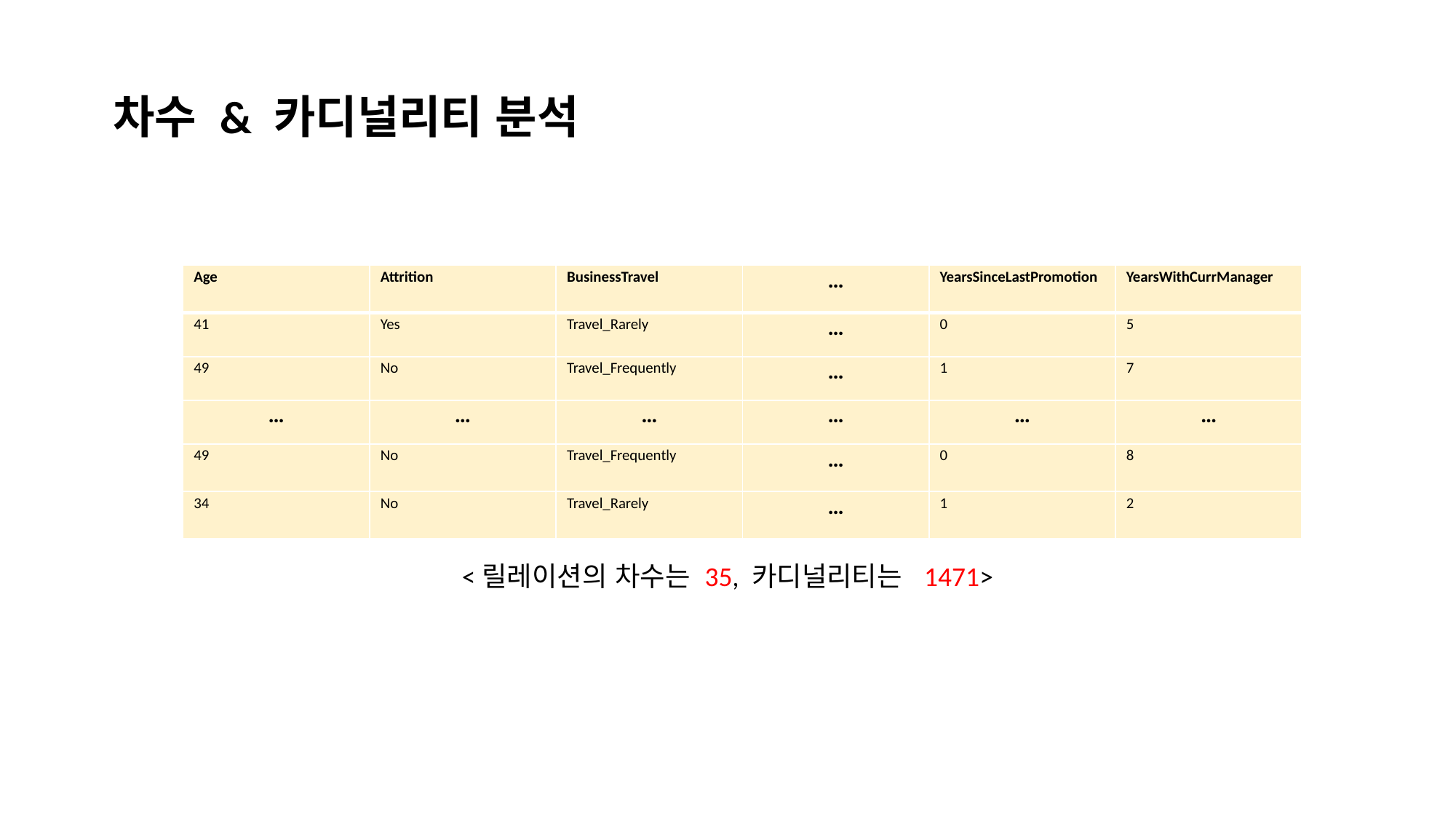

차수 & 카디널리티 분석
| Age | Attrition | BusinessTravel | … | YearsSinceLastPromotion | YearsWithCurrManager |
| --- | --- | --- | --- | --- | --- |
| 41 | Yes | Travel\_Rarely | … | 0 | 5 |
| 49 | No | Travel\_Frequently | … | 1 | 7 |
| … | … | … | … | … | … |
| 49 | No | Travel\_Frequently | … | 0 | 8 |
| 34 | No | Travel\_Rarely | … | 1 | 2 |
<릴레이션의 차수는 35, 카디널리티는  1471>